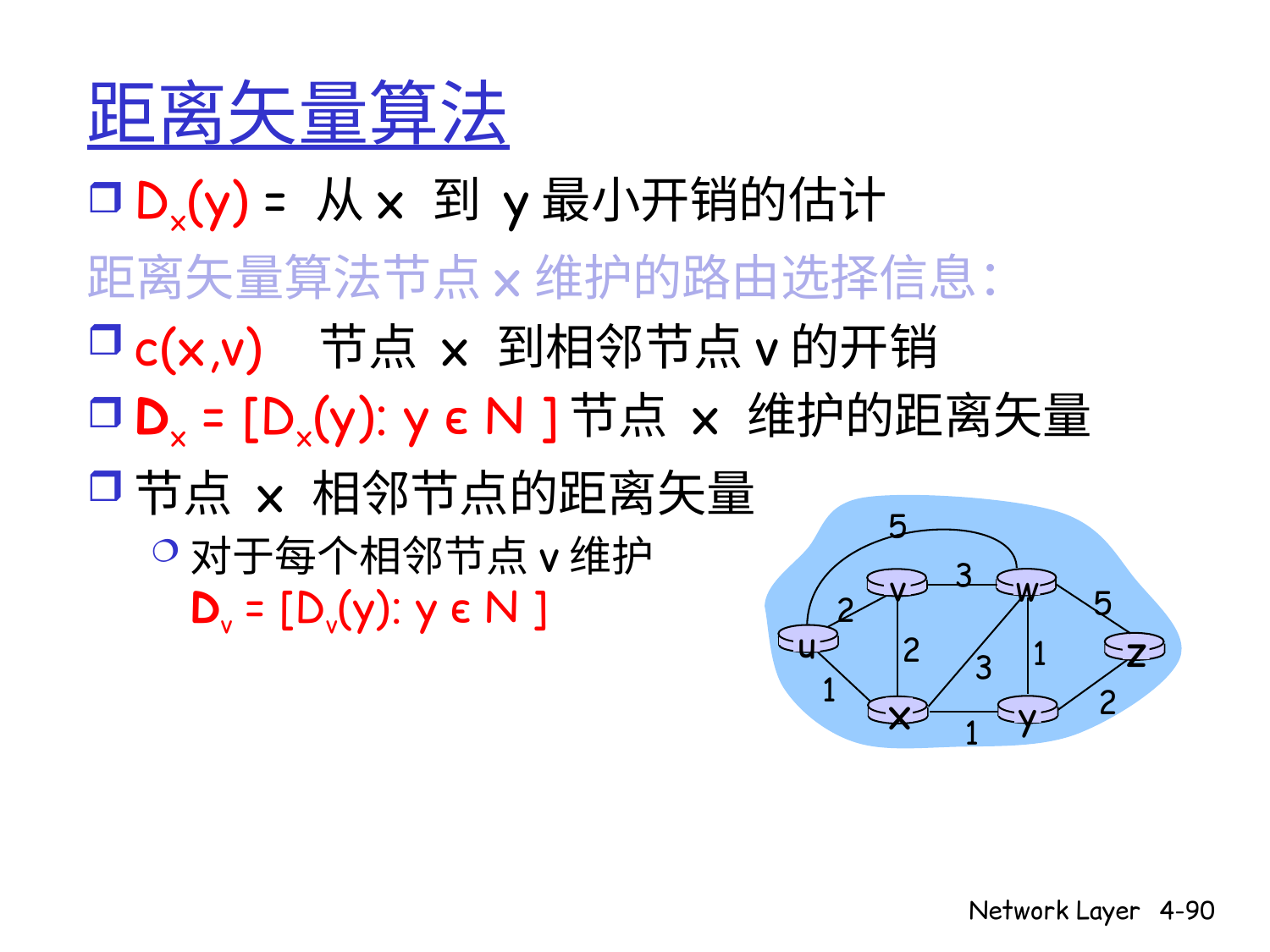

# 距离矢量算法
Dx(y) = 从x 到 y最小开销的估计
距离矢量算法节点x维护的路由选择信息：
c(x,v)   节点 x 到相邻节点v的开销
Dx = [Dx(y): y є N ]节点 x 维护的距离矢量
节点 x 相邻节点的距离矢量
对于每个相邻节点v维护
Dv = [Dv(y): y є N ]

5

3
v

w

5

2

u

z

2

1

3

1
2
x

y

1

Network Layer
4-90